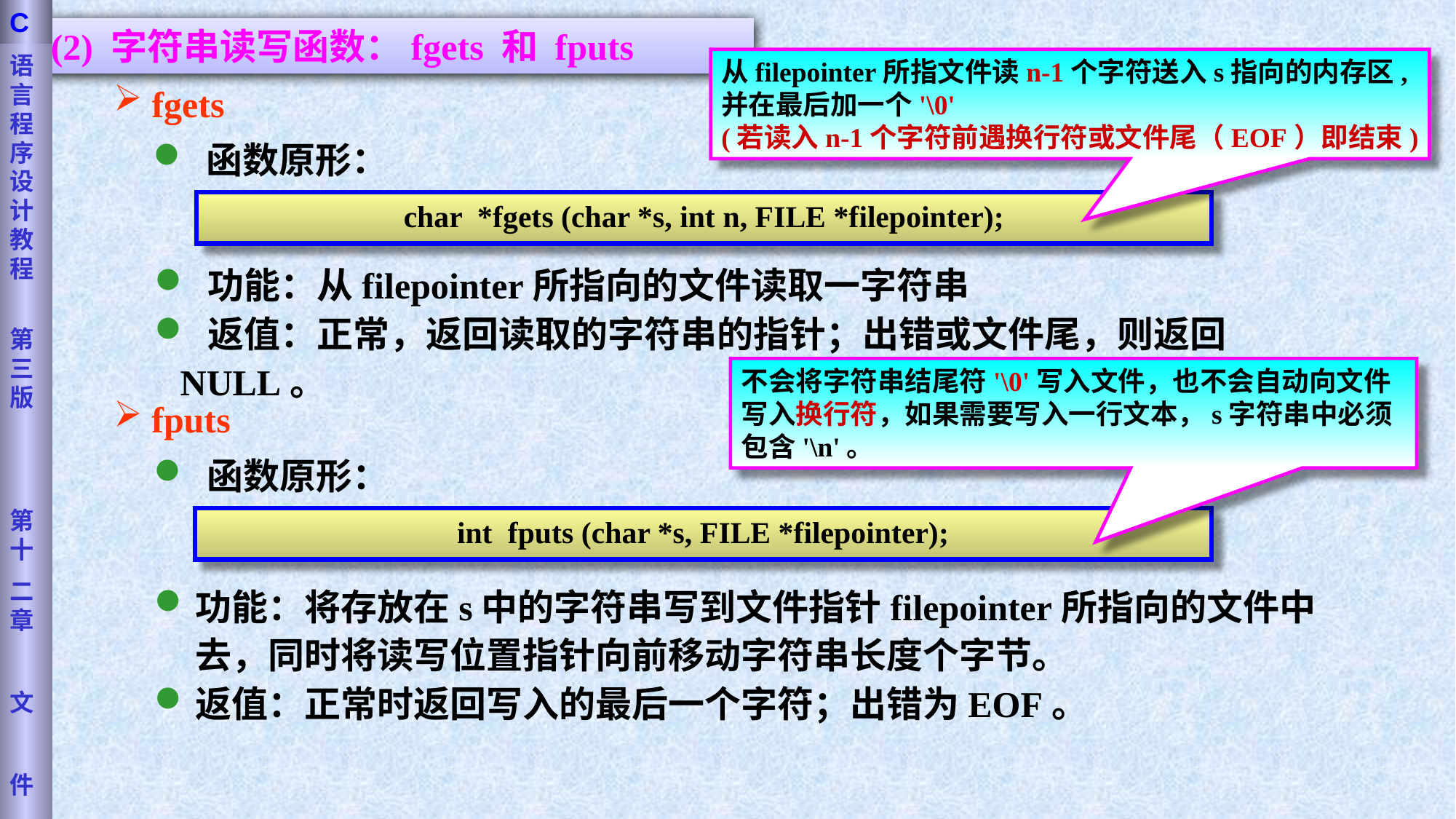

语言程序设计教程
第三版

第十
二章

文

件
C
(2) 字符串读写函数：fgets 和 fputs
从filepointer所指文件读n-1个字符送入s指向的内存区,
并在最后加一个'\0'
(若读入n-1个字符前遇换行符或文件尾（EOF）即结束)
 fgets
 函数原形：
char  *fgets (char *s, int n, FILE *filepointer);
 功能：从filepointer所指向的文件读取一字符串
 返值：正常，返回读取的字符串的指针；出错或文件尾，则返回NULL。
不会将字符串结尾符'\0'写入文件，也不会自动向文件写入换行符，如果需要写入一行文本，s字符串中必须包含'\n'。
 fputs
 函数原形：
int  fputs (char *s, FILE *filepointer);
功能：将存放在s中的字符串写到文件指针filepointer所指向的文件中去，同时将读写位置指针向前移动字符串长度个字节。
返值：正常时返回写入的最后一个字符；出错为EOF。